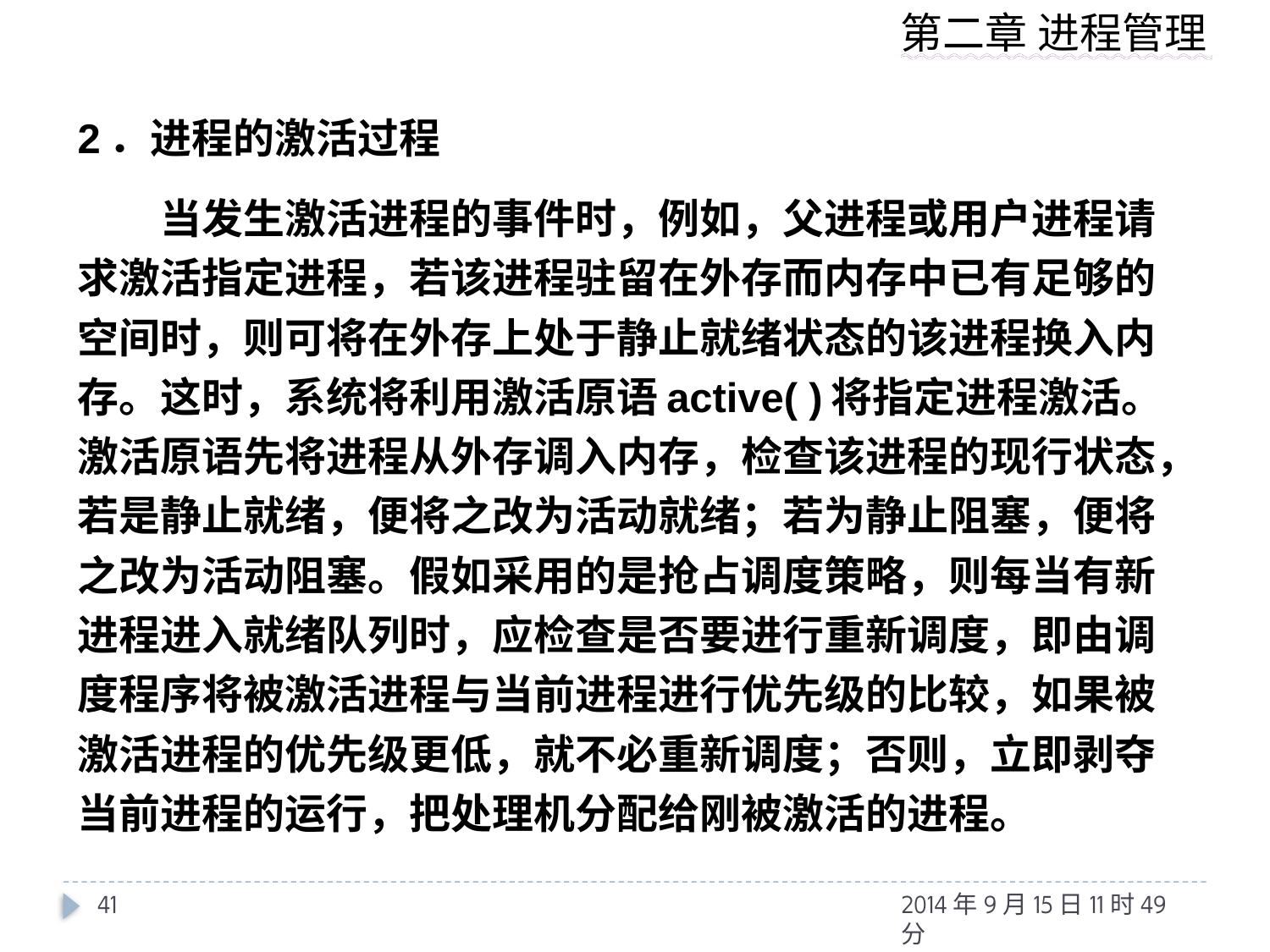

2．进程的激活过程
　　当发生激活进程的事件时，例如，父进程或用户进程请求激活指定进程，若该进程驻留在外存而内存中已有足够的空间时，则可将在外存上处于静止就绪状态的该进程换入内存。这时，系统将利用激活原语active( )将指定进程激活。激活原语先将进程从外存调入内存，检查该进程的现行状态，若是静止就绪，便将之改为活动就绪；若为静止阻塞，便将之改为活动阻塞。假如采用的是抢占调度策略，则每当有新进程进入就绪队列时，应检查是否要进行重新调度，即由调度程序将被激活进程与当前进程进行优先级的比较，如果被激活进程的优先级更低，就不必重新调度；否则，立即剥夺当前进程的运行，把处理机分配给刚被激活的进程。
41
2014年9月15日11时49分